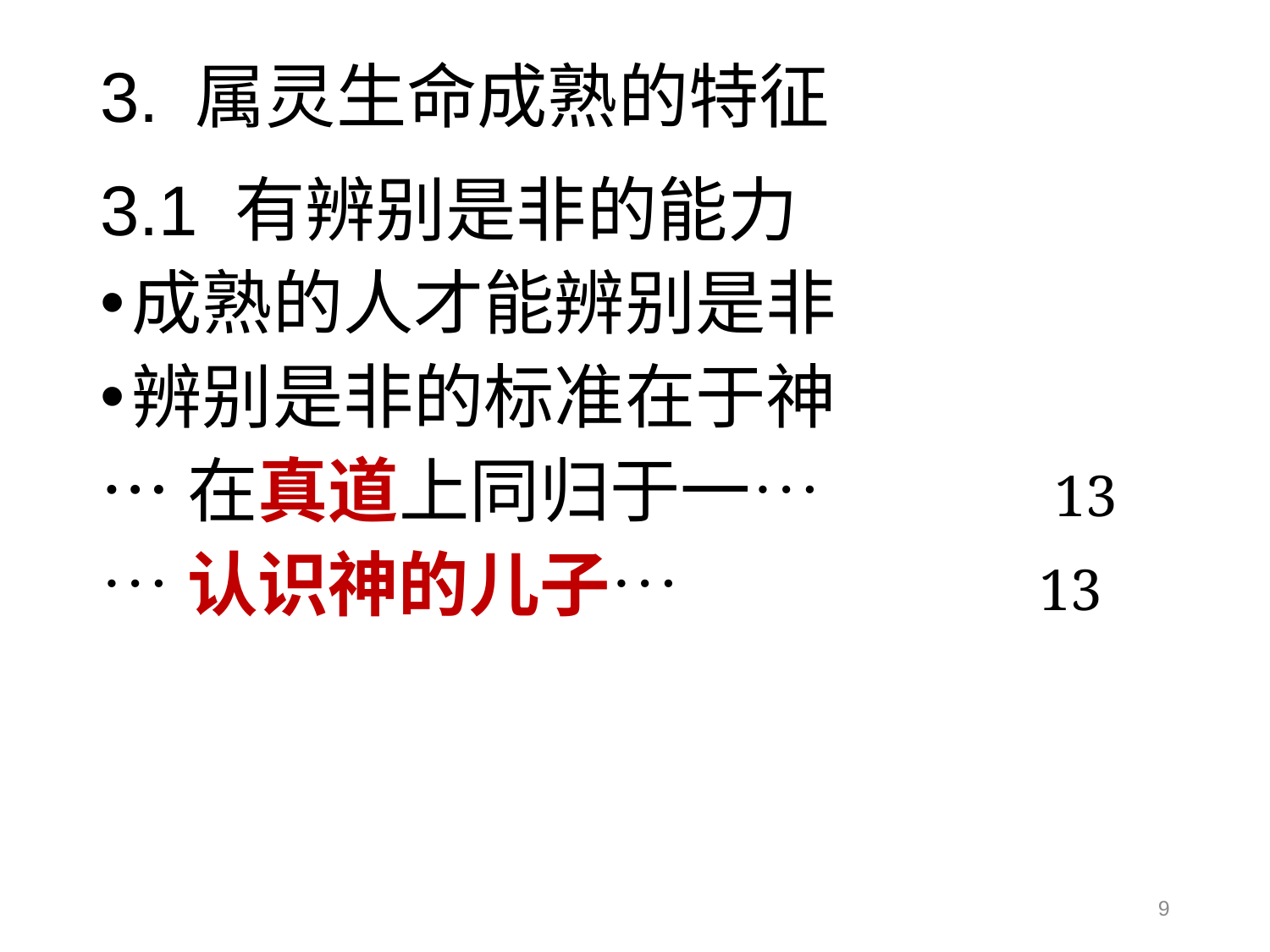

# 3. 属灵生命成熟的特征
3.1 有辨别是非的能力
成熟的人才能辨别是非
辨别是非的标准在于神
…在真道上同归于一…            13
…认识神的儿子…                   13

9